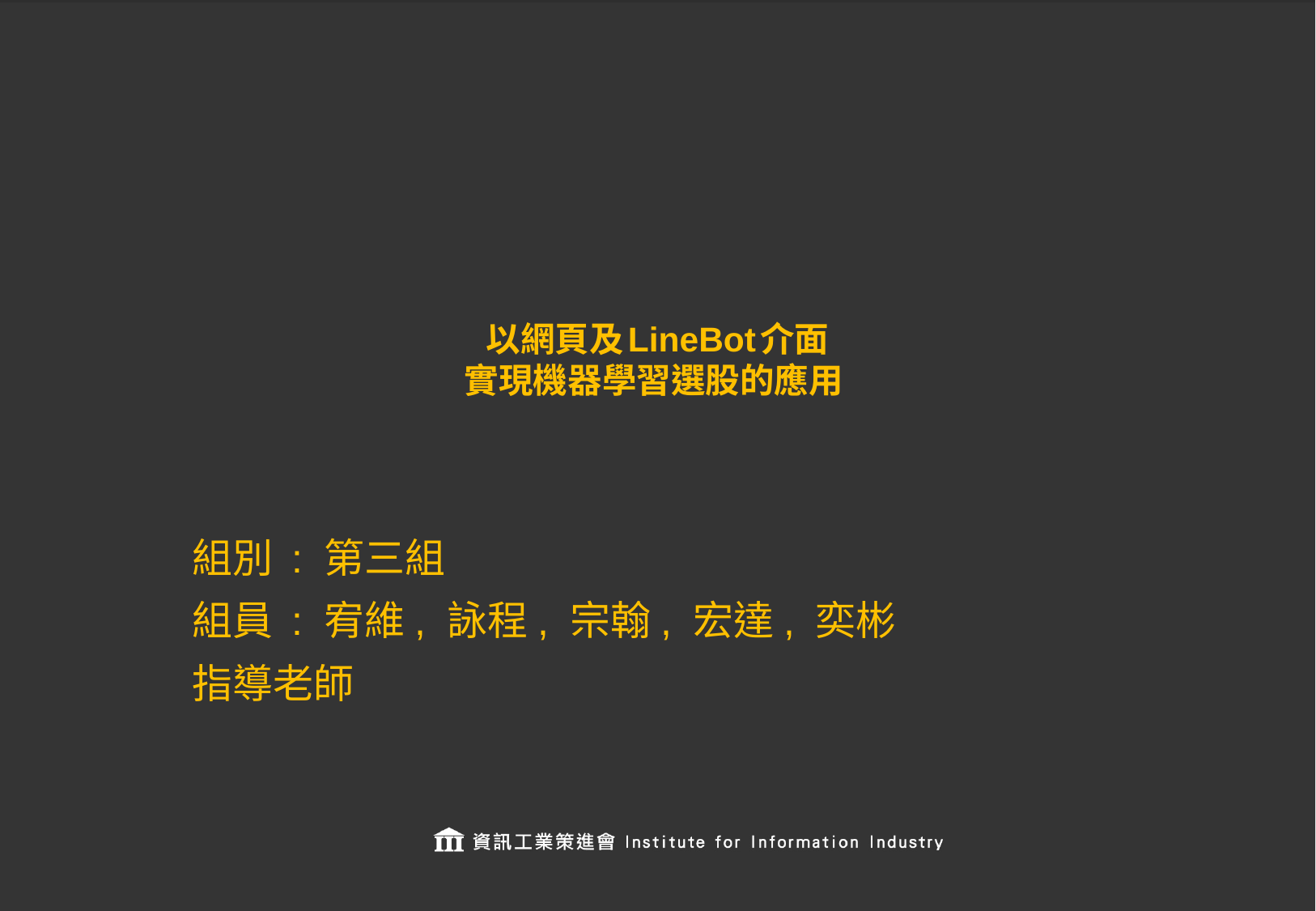

# 以網頁及LineBot介面
實現機器學習選股的應用
組別 : 第三組
組員 : 宥維, 詠程, 宗翰, 宏達, 奕彬
指導老師